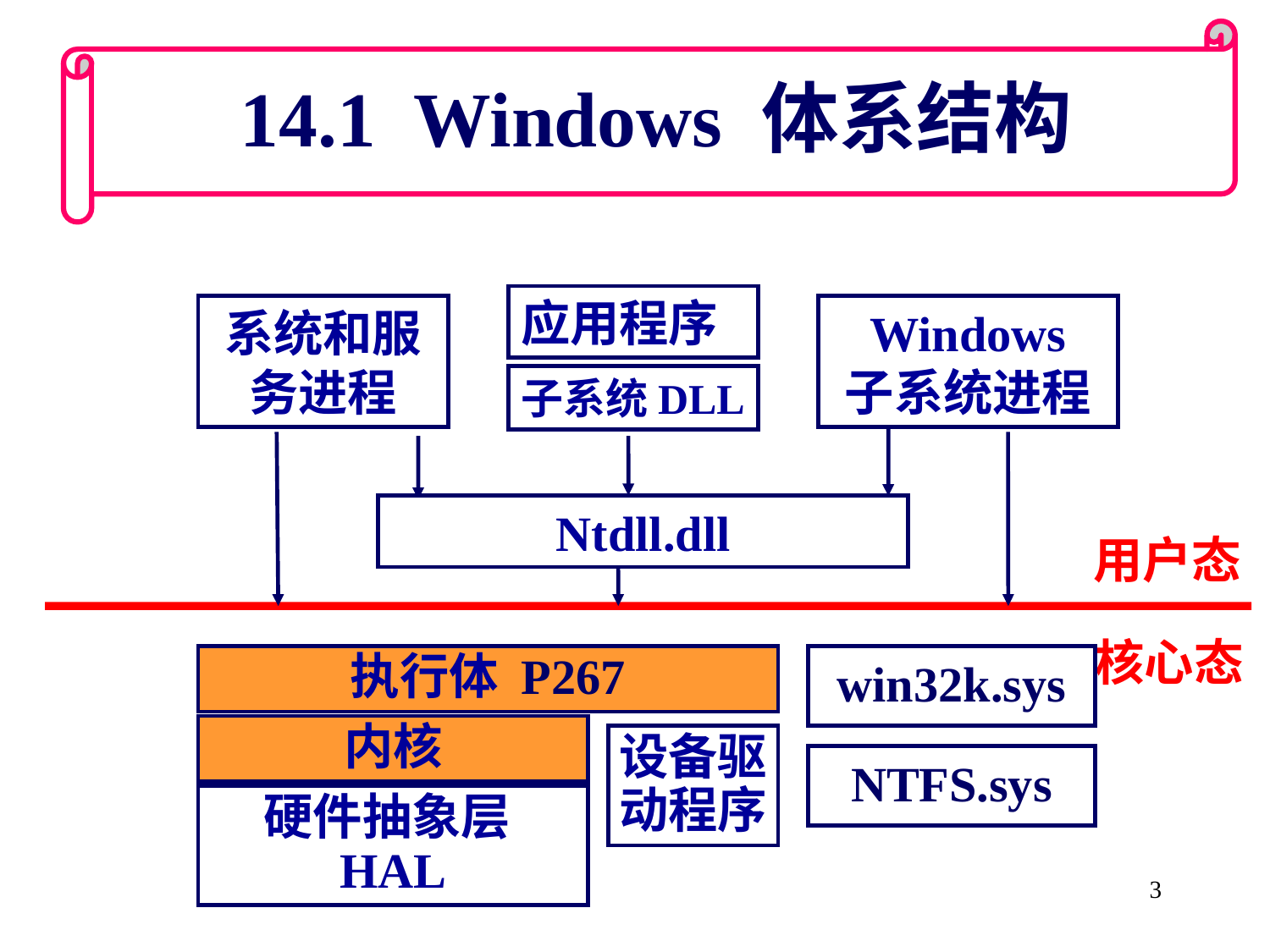

14.1  Windows 体系结构
应用程序
系统和服
务进程
Windows
子系统进程
子系统DLL

Ntdll.dll
用户态

核心态
执行体 P267
win32k.sys
内核

设备驱
动程序
NTFS.sys
硬件抽象层HAL
3